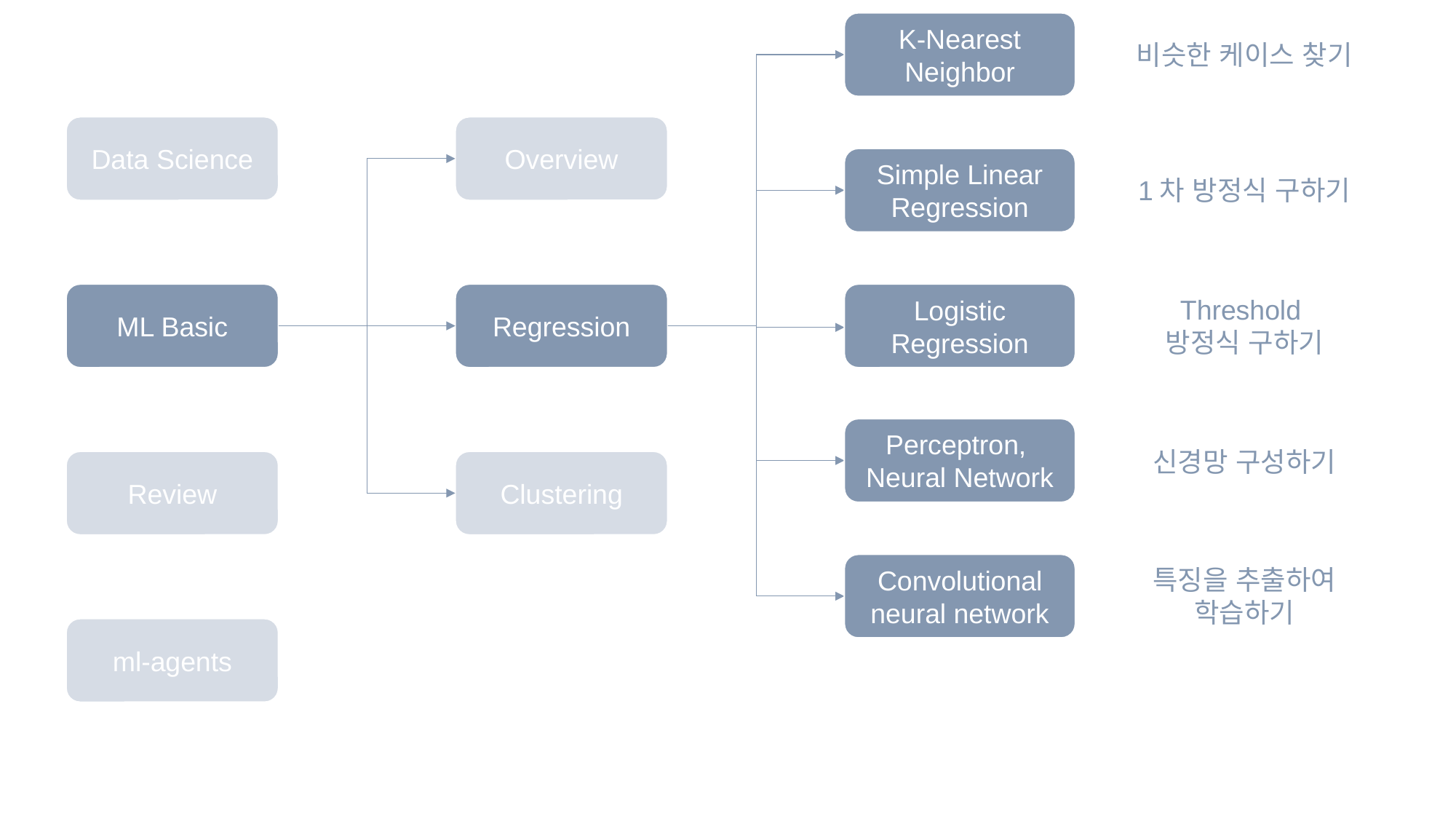

K-Nearest Neighbor
비슷한 케이스 찾기
Overview
Data Science
Simple Linear Regression
1차 방정식 구하기
Regression
Logistic Regression
ML Basic
Threshold
방정식 구하기
Perceptron,
Neural Network
신경망 구성하기
Clustering
Review
Convolutional
neural network
특징을 추출하여
학습하기
ml-agents